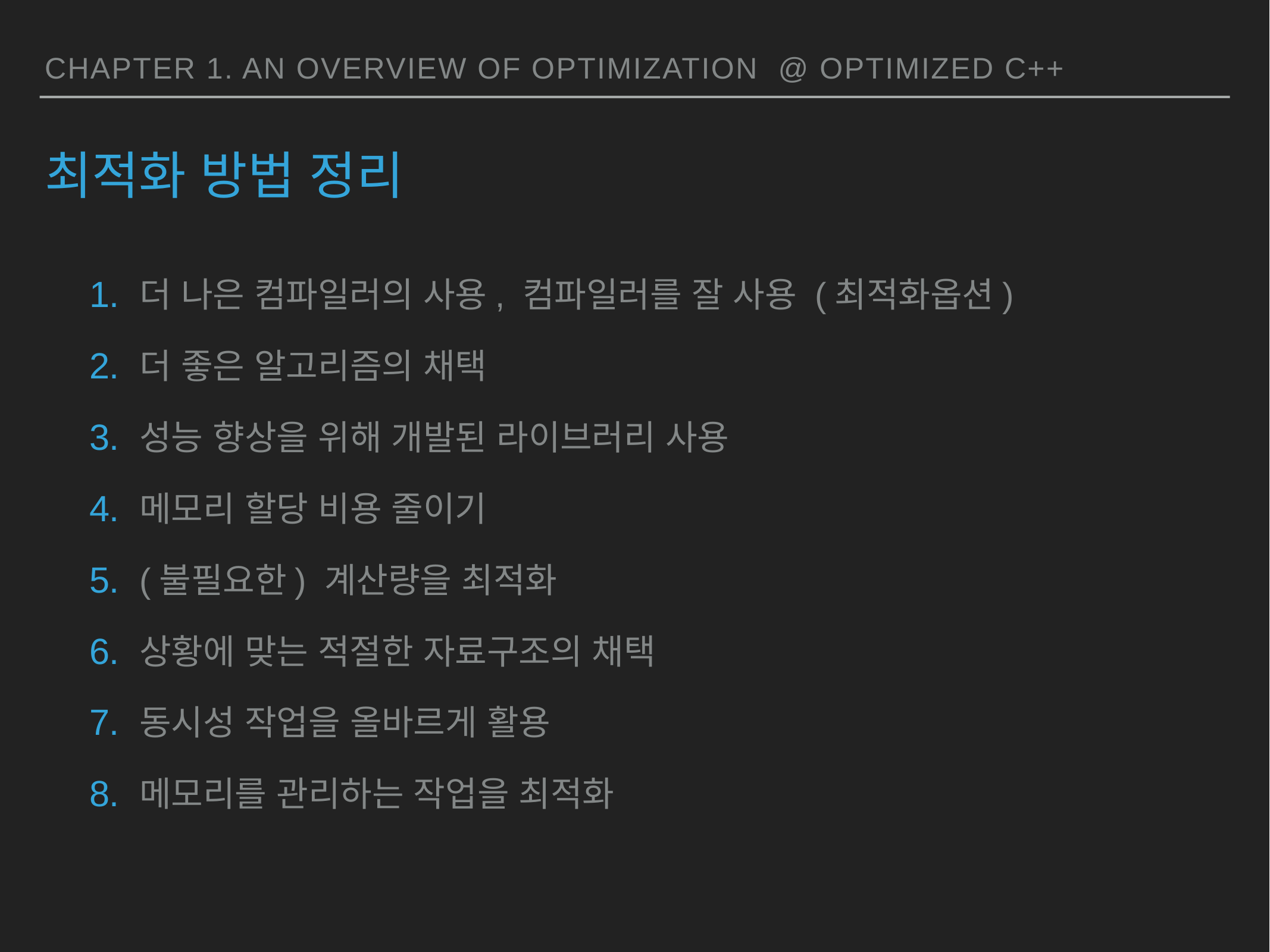

chapter 1. an overview of optimization  @ Optimized c++
# 최적화 방법 정리
더 나은 컴파일러의 사용, 컴파일러를 잘 사용 (최적화옵션)
더 좋은 알고리즘의 채택
성능 향상을 위해 개발된 라이브러리 사용
메모리 할당 비용 줄이기
(불필요한) 계산량을 최적화
상황에 맞는 적절한 자료구조의 채택
동시성 작업을 올바르게 활용
메모리를 관리하는 작업을 최적화